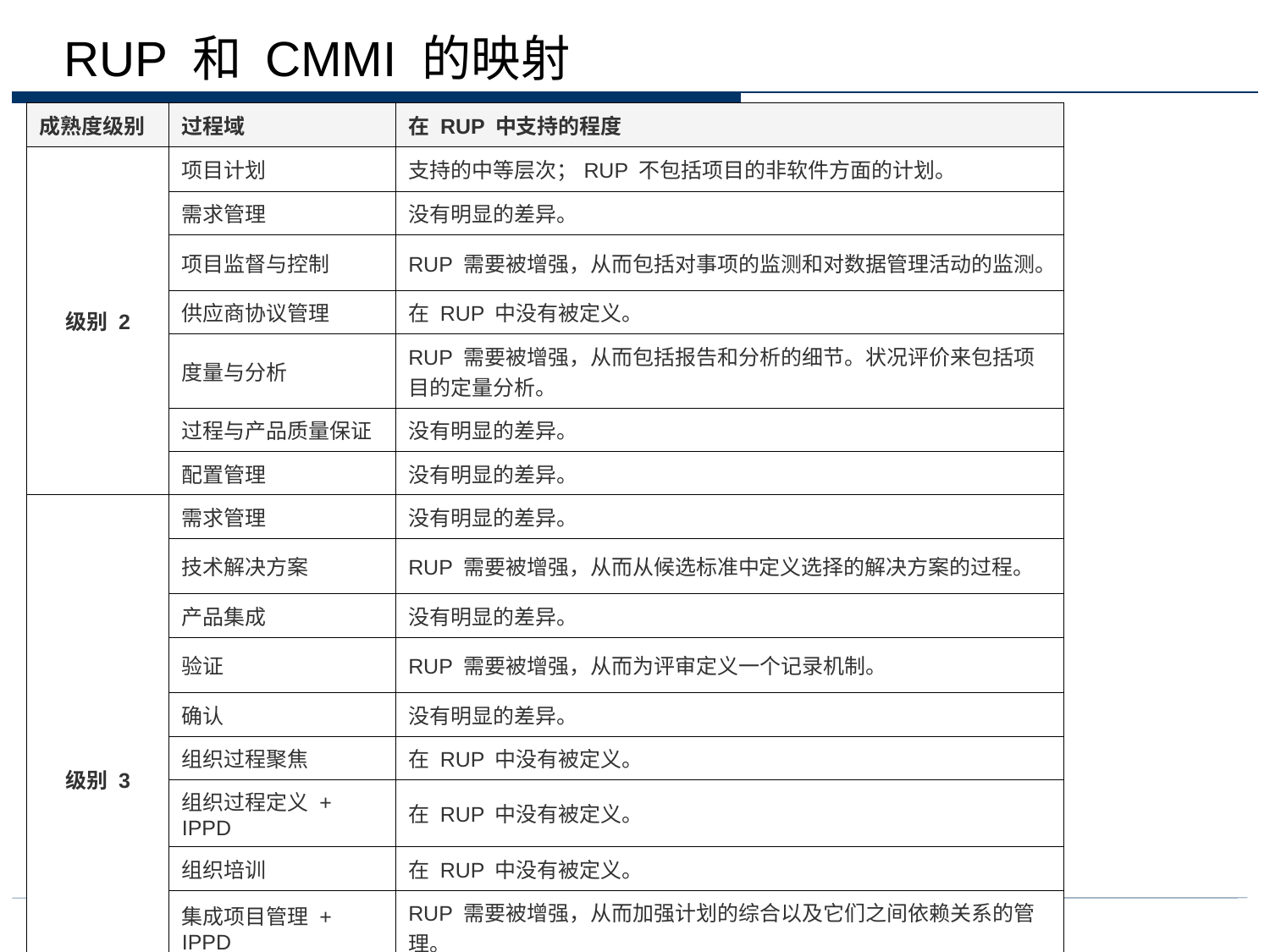

# RUP 和 CMMI 的映射
| 成熟度级别 | 过程域 | 在 RUP 中支持的程度 |
| --- | --- | --- |
| 级别 2 | 项目计划 | 支持的中等层次；RUP 不包括项目的非软件方面的计划。 |
|  | 需求管理 | 没有明显的差异。 |
|  | 项目监督与控制 | RUP 需要被增强，从而包括对事项的监测和对数据管理活动的监测。 |
|  | 供应商协议管理 | 在 RUP 中没有被定义。 |
|  | 度量与分析 | RUP 需要被增强，从而包括报告和分析的细节。状况评价来包括项目的定量分析。 |
|  | 过程与产品质量保证 | 没有明显的差异。 |
|  | 配置管理 | 没有明显的差异。 |
| 级别 3 | 需求管理 | 没有明显的差异。 |
|  | 技术解决方案 | RUP 需要被增强，从而从候选标准中定义选择的解决方案的过程。 |
|  | 产品集成 | 没有明显的差异。 |
|  | 验证 | RUP 需要被增强，从而为评审定义一个记录机制。 |
|  | 确认 | 没有明显的差异。 |
|  | 组织过程聚焦 | 在 RUP 中没有被定义。 |
|  | 组织过程定义 + IPPD | 在 RUP 中没有被定义。 |
|  | 组织培训 | 在 RUP 中没有被定义。 |
|  | 集成项目管理 + IPPD | RUP 需要被增强，从而加强计划的综合以及它们之间依赖关系的管理。 |
|  | 风险管理 | RUP 需要被增强，从而包括识别风险参数和风险管理策略的过程。 |
|  | 决策分析与决定 | 在 RUP 中没有被定义。 |

57